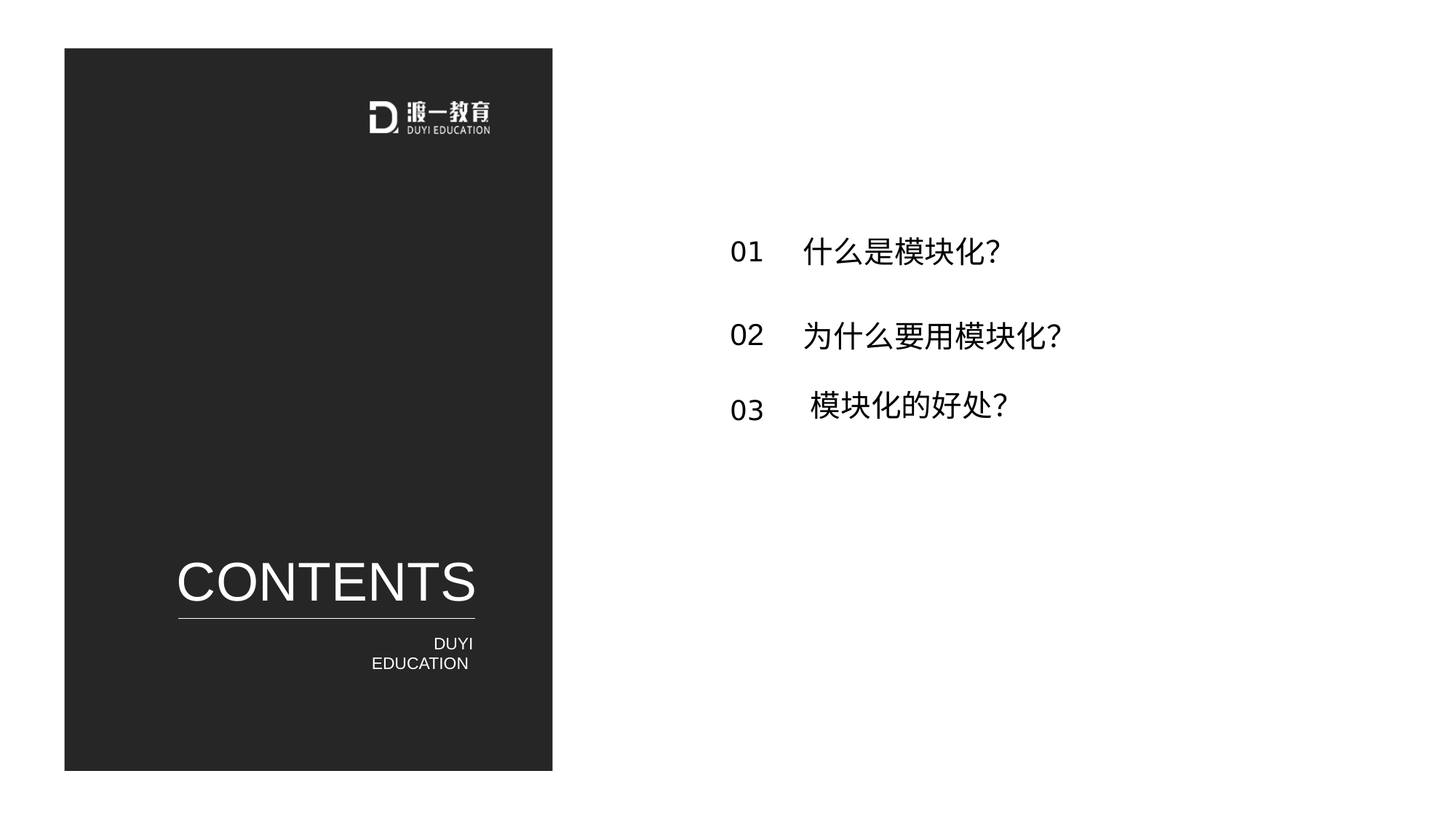

什么是模块化？
01
# 02
为什么要用模块化？
模块化的好处？
03